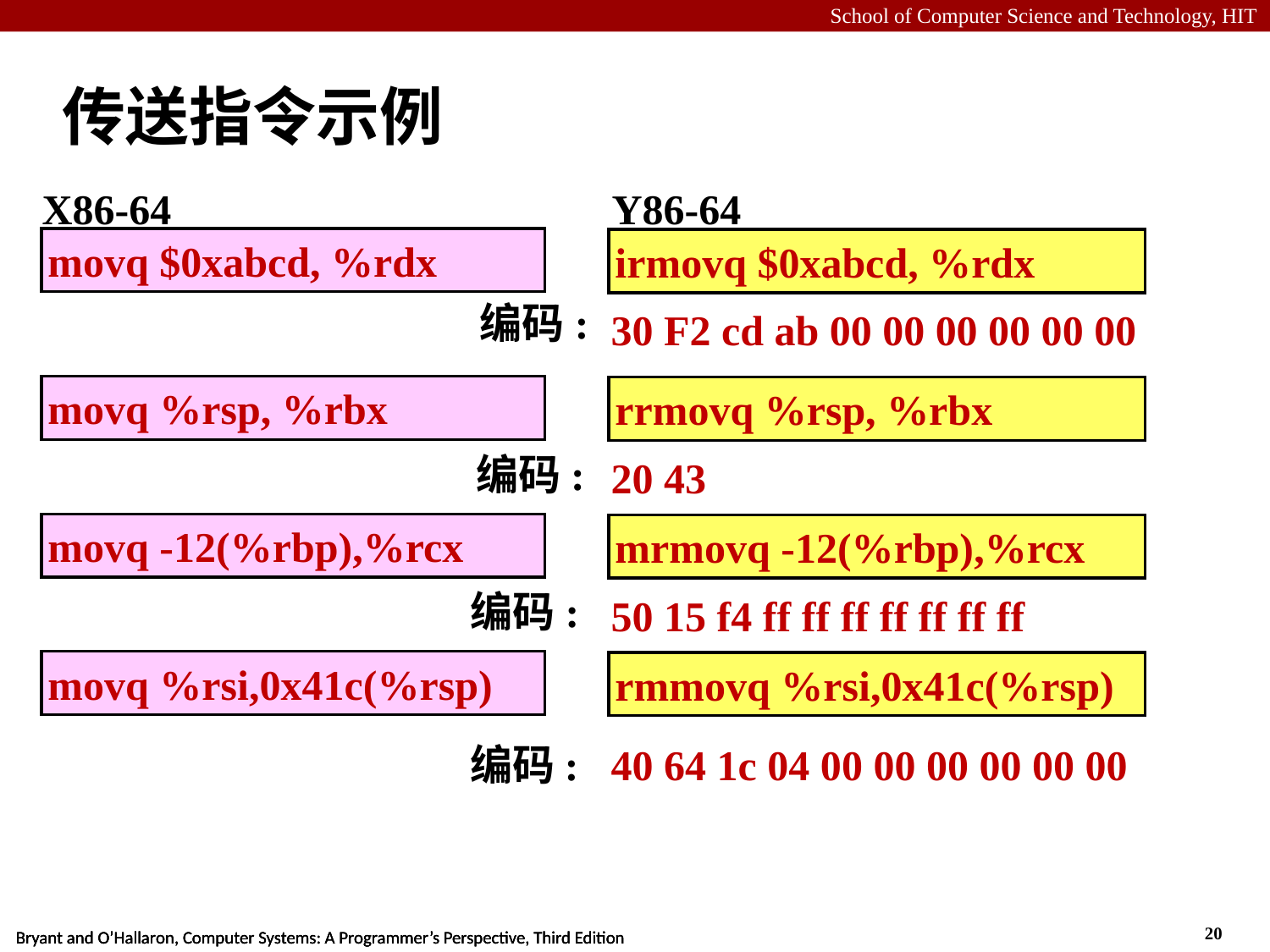

# 传送指令示例
X86-64
Y86-64
movq $0xabcd, %rdx
irmovq $0xabcd, %rdx
编码:
30 F2 cd ab 00 00 00 00 00 00
movq %rsp, %rbx
rrmovq %rsp, %rbx
编码:
20 43
movq -12(%rbp),%rcx
mrmovq -12(%rbp),%rcx
编码:
50 15 f4 ff ff ff ff ff ff ff
movq %rsi,0x41c(%rsp)
rmmovq %rsi,0x41c(%rsp)
编码:
40 64 1c 04 00 00 00 00 00 00